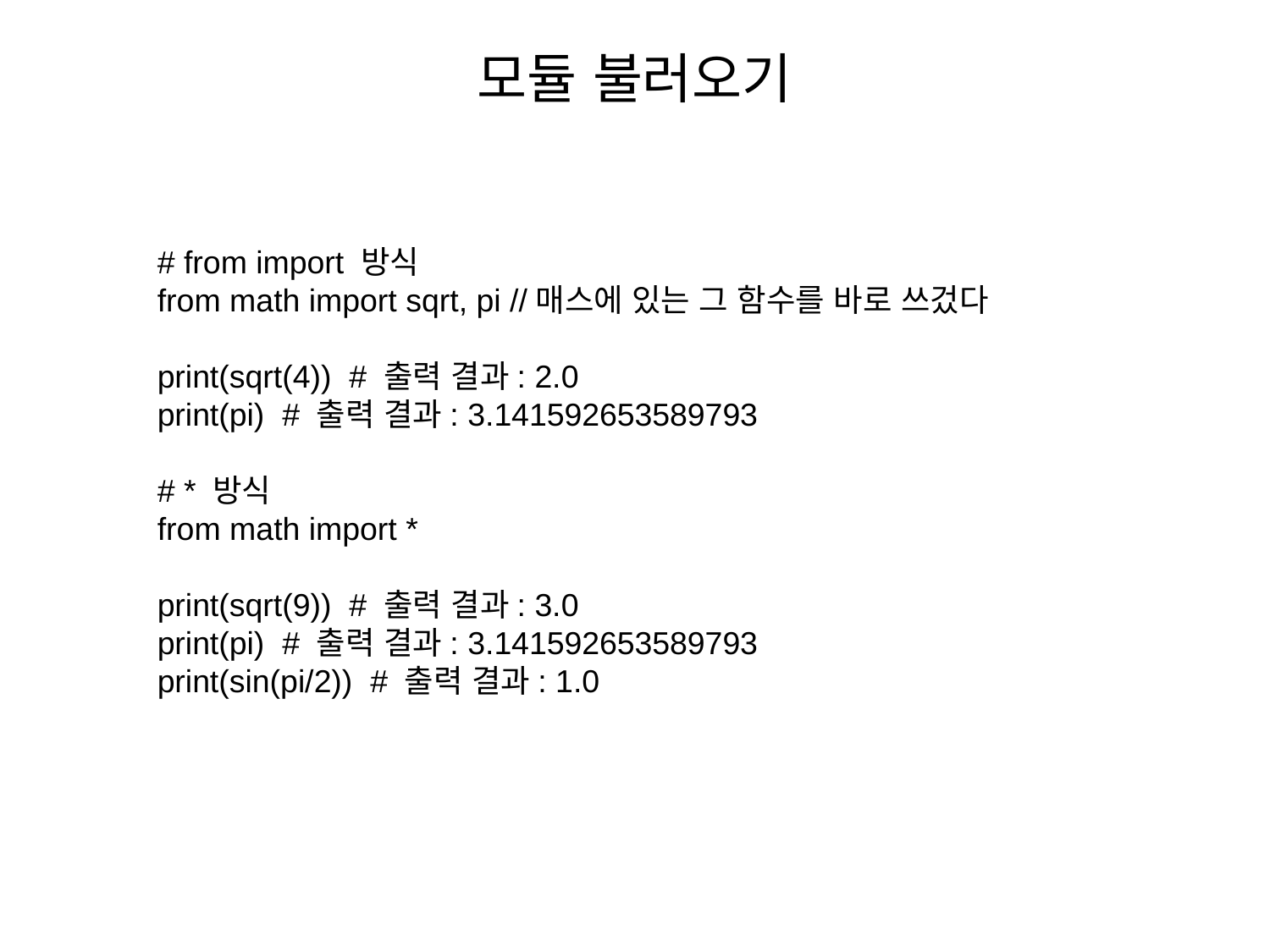

# 모듈 불러오기
# from import 방식
from math import sqrt, pi //매스에 있는 그 함수를 바로 쓰겄다

print(sqrt(4))  # 출력 결과: 2.0
print(pi)  # 출력 결과: 3.141592653589793

# * 방식
from math import *

print(sqrt(9))  # 출력 결과: 3.0
print(pi)  # 출력 결과: 3.141592653589793
print(sin(pi/2))  # 출력 결과: 1.0